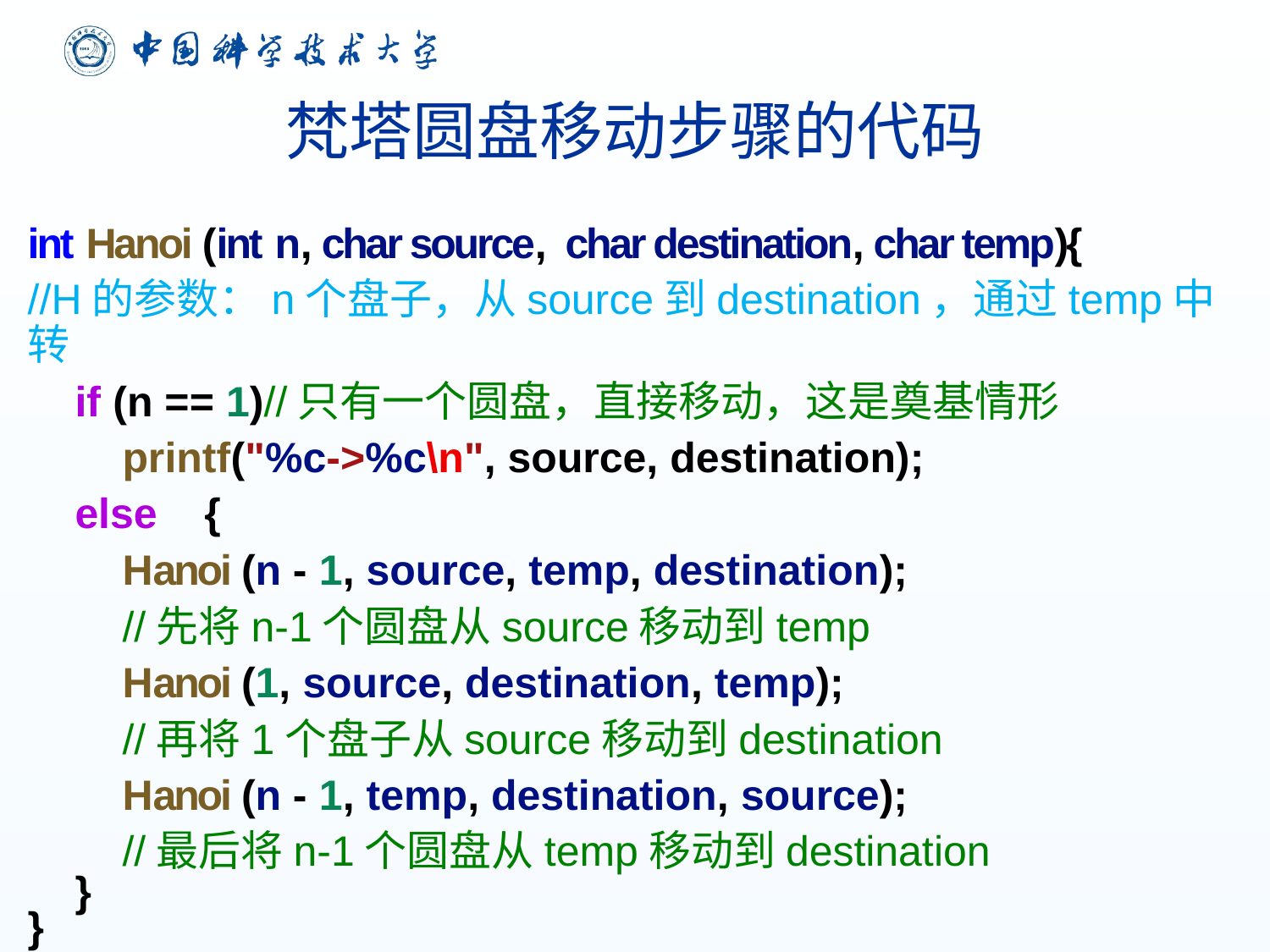

梵塔圆盘移动步骤的代码
int Hanoi (int n, char source,  char destination, char temp){
//H的参数：n个盘子，从source到destination，通过temp中转
    if (n == 1)//只有一个圆盘，直接移动，这是奠基情形
        printf("%c->%c\n", source, destination);
    else    {
        Hanoi (n - 1, source, temp, destination);
        //先将n-1个圆盘从source移动到temp
        Hanoi (1, source, destination, temp);
        //再将1个盘子从source移动到destination
        Hanoi (n - 1, temp, destination, source);
        //最后将n-1个圆盘从temp移动到destination
    }
}